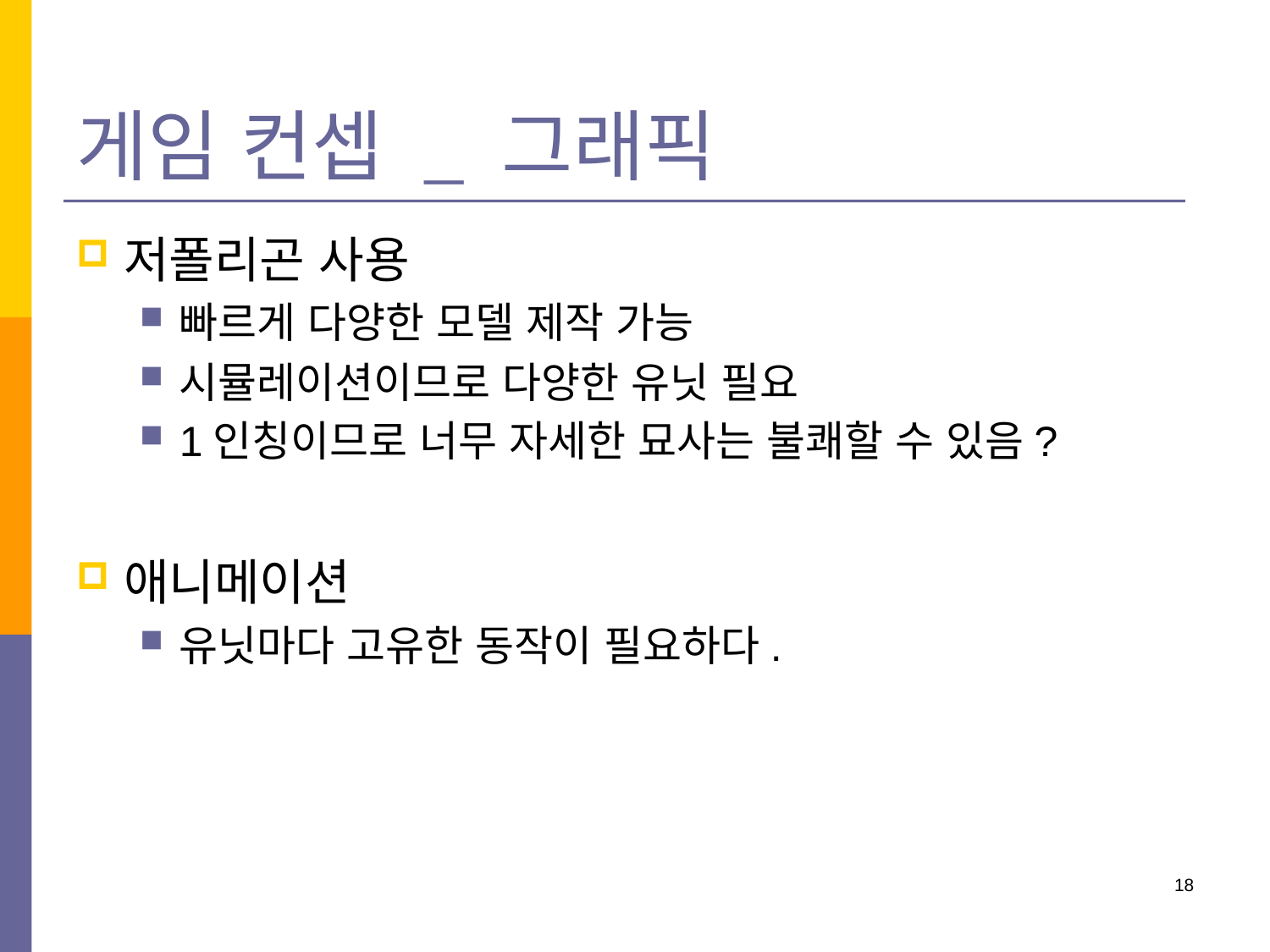

# 게임 컨셉 _ 그래픽
저폴리곤 사용
빠르게 다양한 모델 제작 가능
시뮬레이션이므로 다양한 유닛 필요
1인칭이므로 너무 자세한 묘사는 불쾌할 수 있음?

애니메이션
유닛마다 고유한 동작이 필요하다.

18